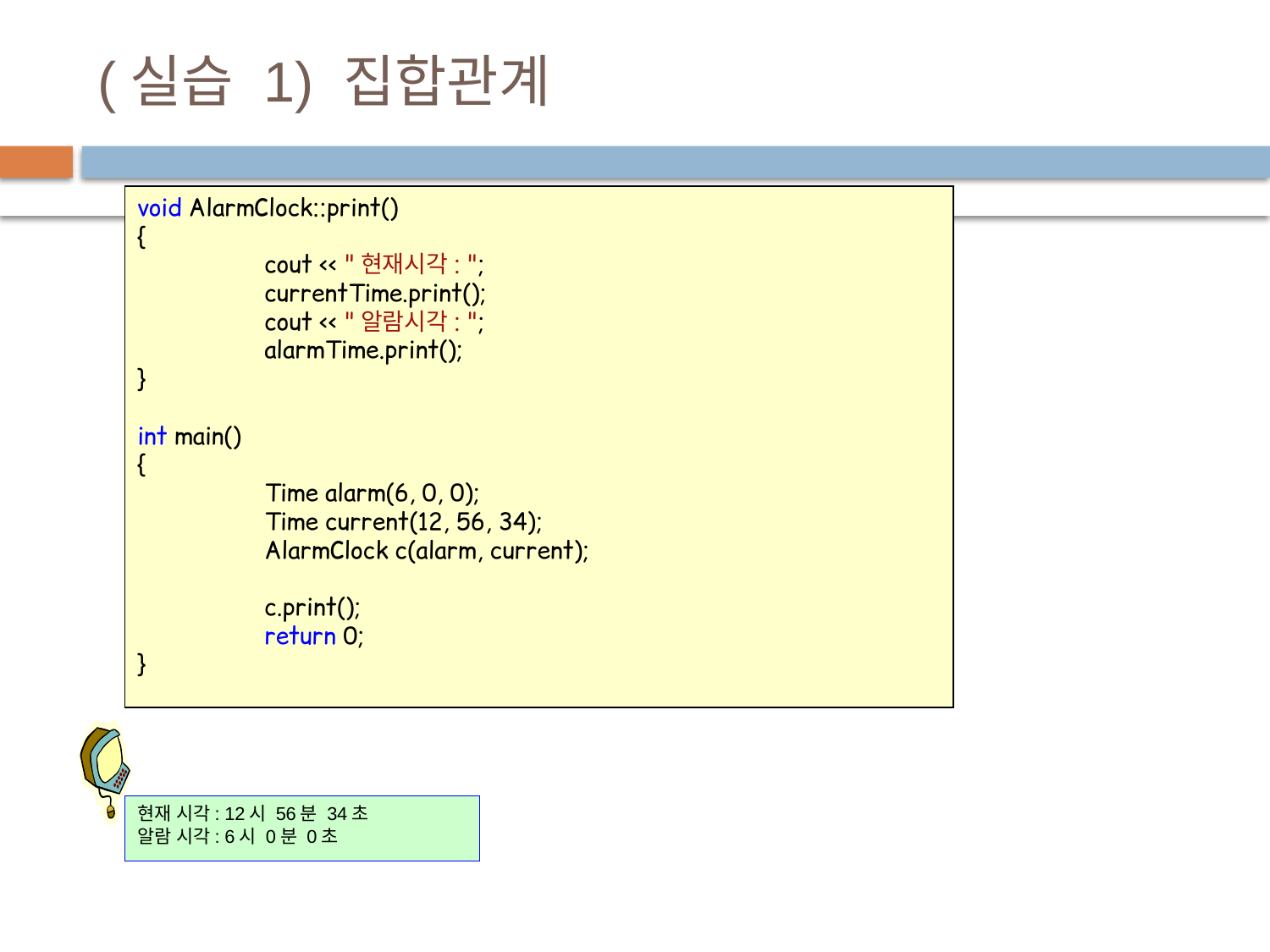

# (실습 1) 집합관계

void AlarmClock::print()
{
	cout << "현재시각: ";
	currentTime.print();
	cout << "알람시각: ";
	alarmTime.print();
}

int main()
{
	Time alarm(6, 0, 0);
	Time current(12, 56, 34);
	AlarmClock c(alarm, current);

	c.print();
	return 0;
}

현재 시각: 12시 56분 34초
알람 시각: 6시 0분 0초